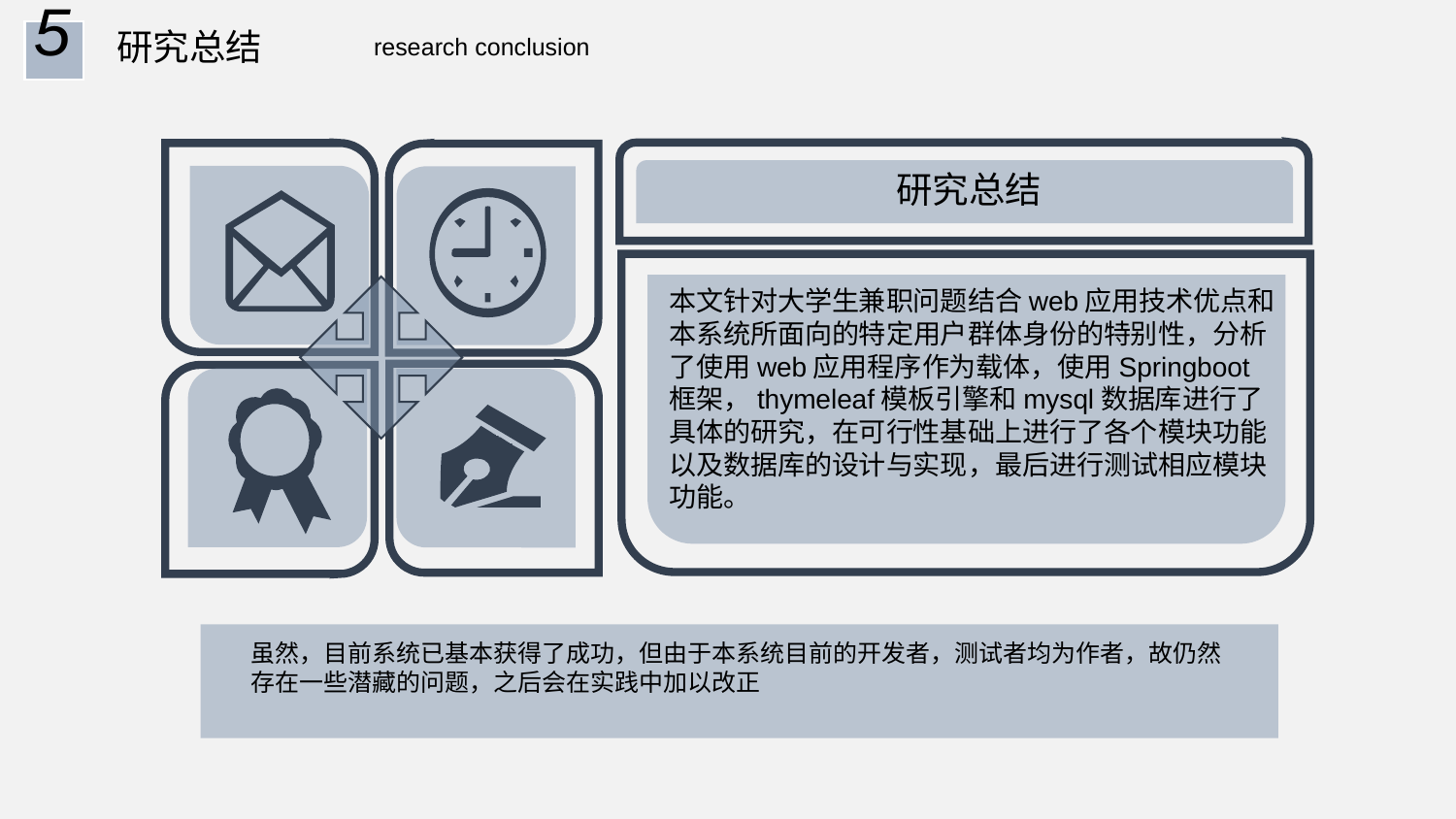

5
研究总结

research conclusion

研究总结

本文针对大学生兼职问题结合web应用技术优点和本系统所面向的特定用户群体身份的特别性，分析了使用web应用程序作为载体，使用Springboot框架，thymeleaf模板引擎和mysql数据库进行了具体的研究，在可行性基础上进行了各个模块功能以及数据库的设计与实现，最后进行测试相应模块功能。

虽然，目前系统已基本获得了成功，但由于本系统目前的开发者，测试者均为作者，故仍然存在一些潜藏的问题，之后会在实践中加以改正